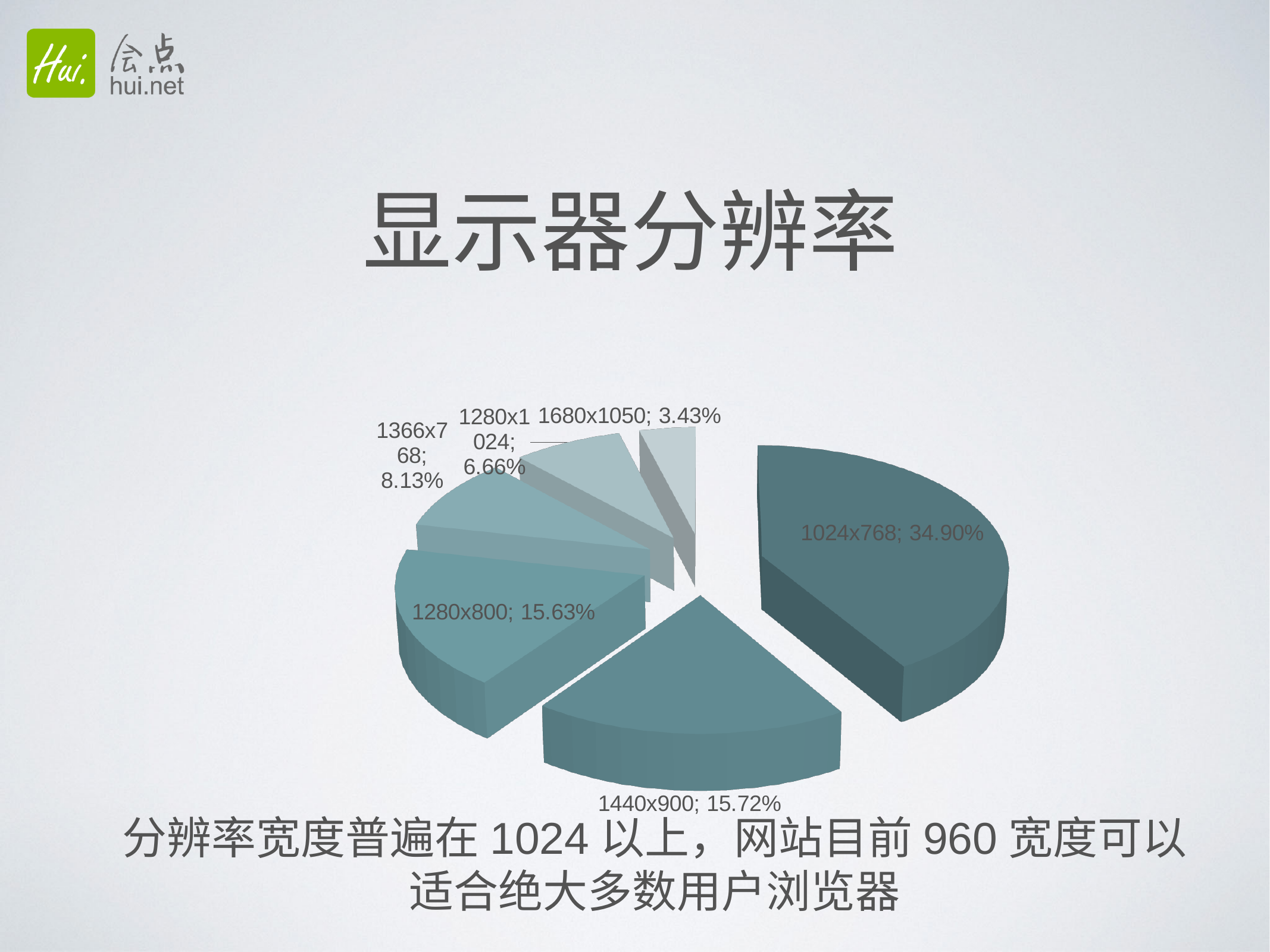

# 显示器分辨率

[unsupported chart]

分辨率宽度普遍在1024以上，网站目前960宽度可以适合绝大多数用户浏览器